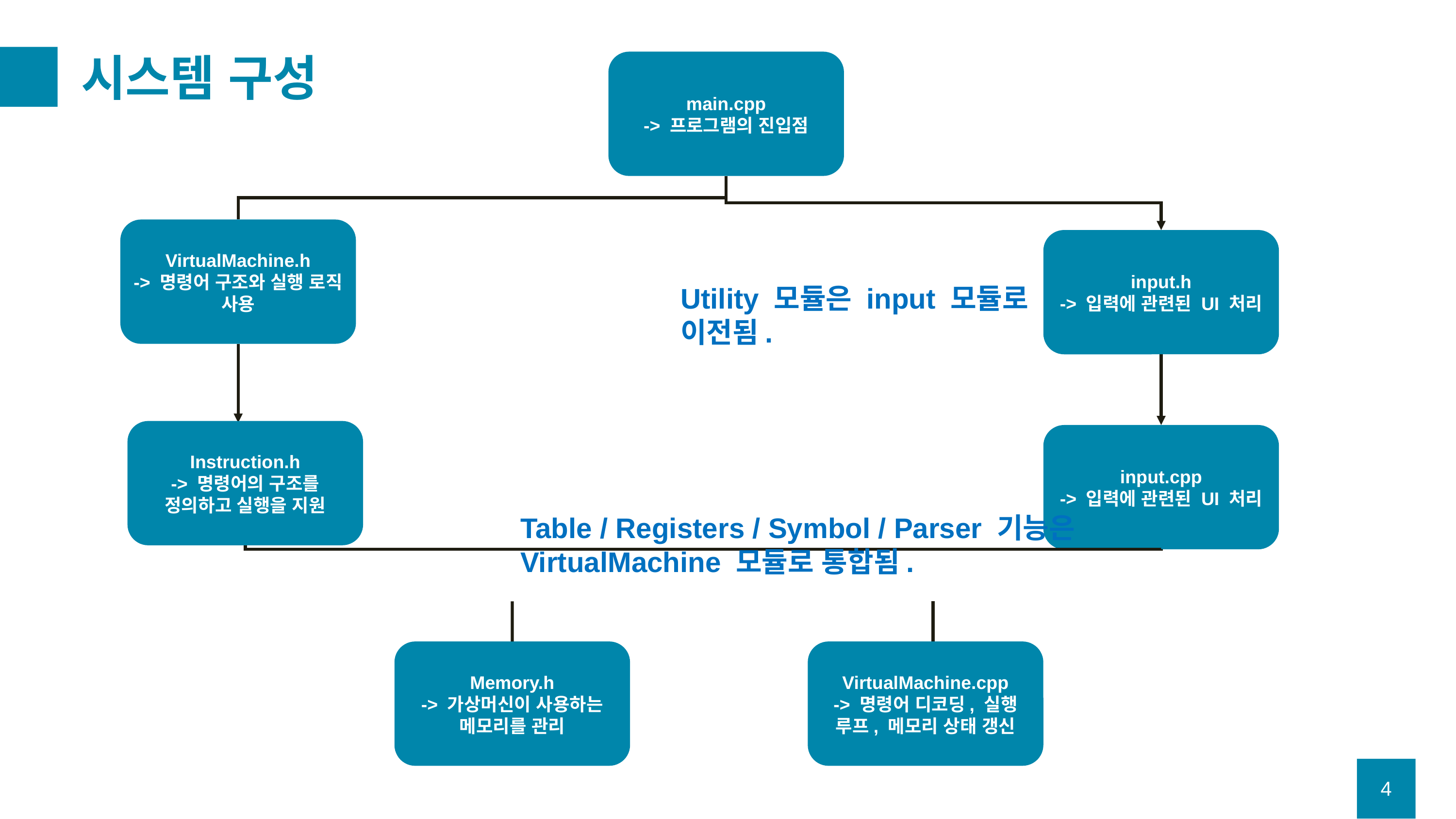

# 시스템 구성
main.cpp
-> 프로그램의 진입점
VirtualMachine.h
-> 명령어 구조와 실행 로직 사용
input.h
-> 입력에 관련된 UI 처리
Utility 모듈은 input 모듈로
이전됨.
Instruction.h
-> 명령어의 구조를 정의하고 실행을 지원
input.cpp
-> 입력에 관련된 UI 처리
Table / Registers / Symbol / Parser 기능은
VirtualMachine 모듈로 통합됨.
Memory.h
-> 가상머신이 사용하는 메모리를 관리
VirtualMachine.cpp
-> 명령어 디코딩, 실행 루프, 메모리 상태 갱신
4